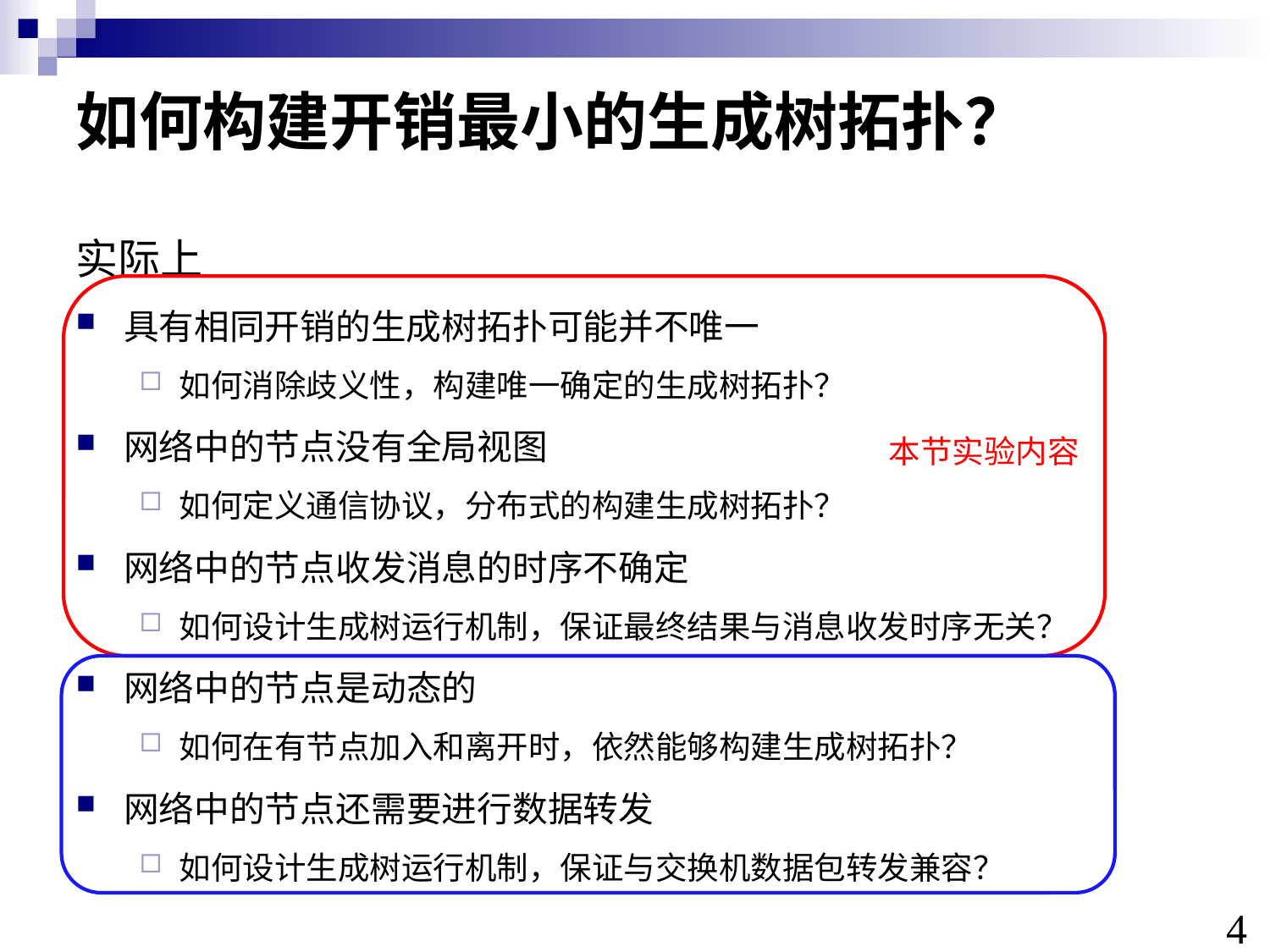

# 如何构建开销最小的生成树拓扑？
实际上
具有相同开销的生成树拓扑可能并不唯一
如何消除歧义性，构建唯一确定的生成树拓扑？
网络中的节点没有全局视图
如何定义通信协议，分布式的构建生成树拓扑？
网络中的节点收发消息的时序不确定
如何设计生成树运行机制，保证最终结果与消息收发时序无关？
网络中的节点是动态的
如何在有节点加入和离开时，依然能够构建生成树拓扑？
网络中的节点还需要进行数据转发
如何设计生成树运行机制，保证与交换机数据包转发兼容？

本节实验内容

47